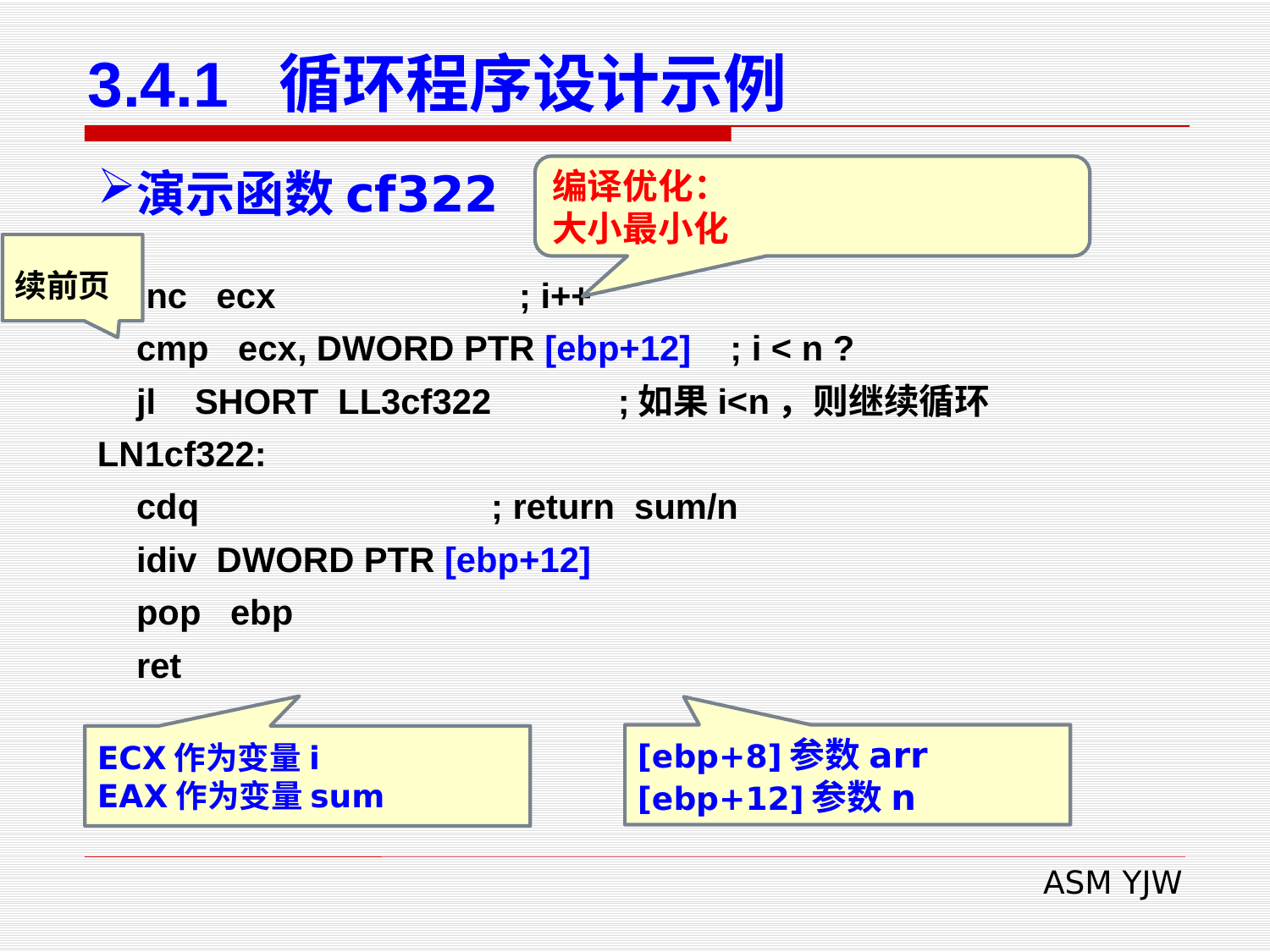

# 3.4.1  循环程序设计示例
演示函数cf322
编译优化：
大小最小化
续前页
    inc   ecx                         ; i++
    cmp   ecx, DWORD PTR [ebp+12]    ; i < n ?
    jl    SHORT  LL3cf322             ;如果i<n，则继续循环
LN1cf322:
    cdq                              ; return  sum/n
    idiv  DWORD PTR [ebp+12]
    pop   ebp
    ret
[ebp+8]参数arr
[ebp+12]参数n
ECX作为变量i
EAX作为变量sum